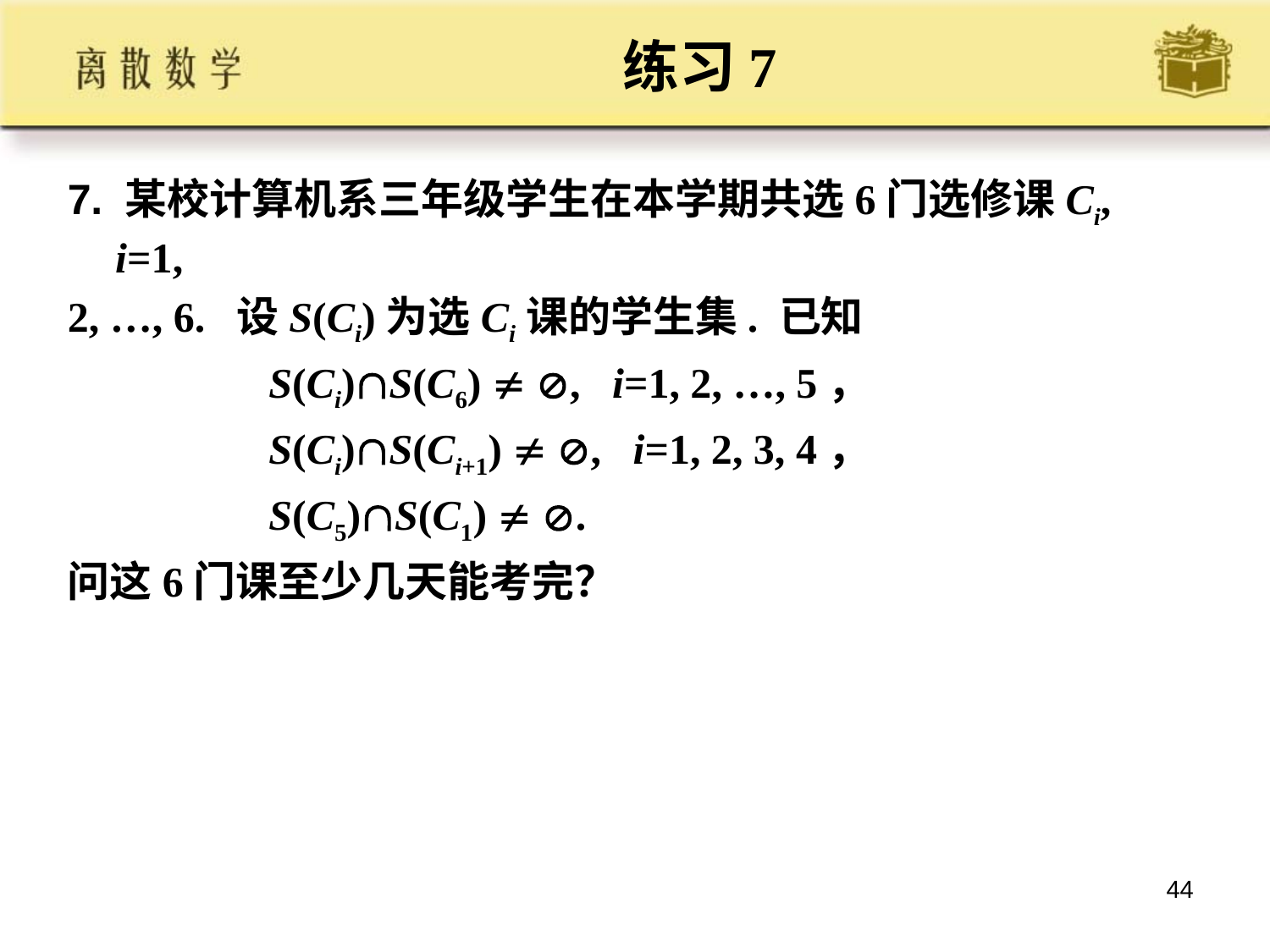

# 练习7
7. 某校计算机系三年级学生在本学期共选6门选修课Ci, i=1,
2, …, 6.  设S(Ci)为选Ci课的学生集. 已知
                   S(Ci)∩S(C6) ≠ ∅,   i=1, 2, …, 5，
                   S(Ci)∩S(Ci+1) ≠ ∅,   i=1, 2, 3, 4，
                   S(C5)∩S(C1) ≠ ∅.
问这6门课至少几天能考完？
44